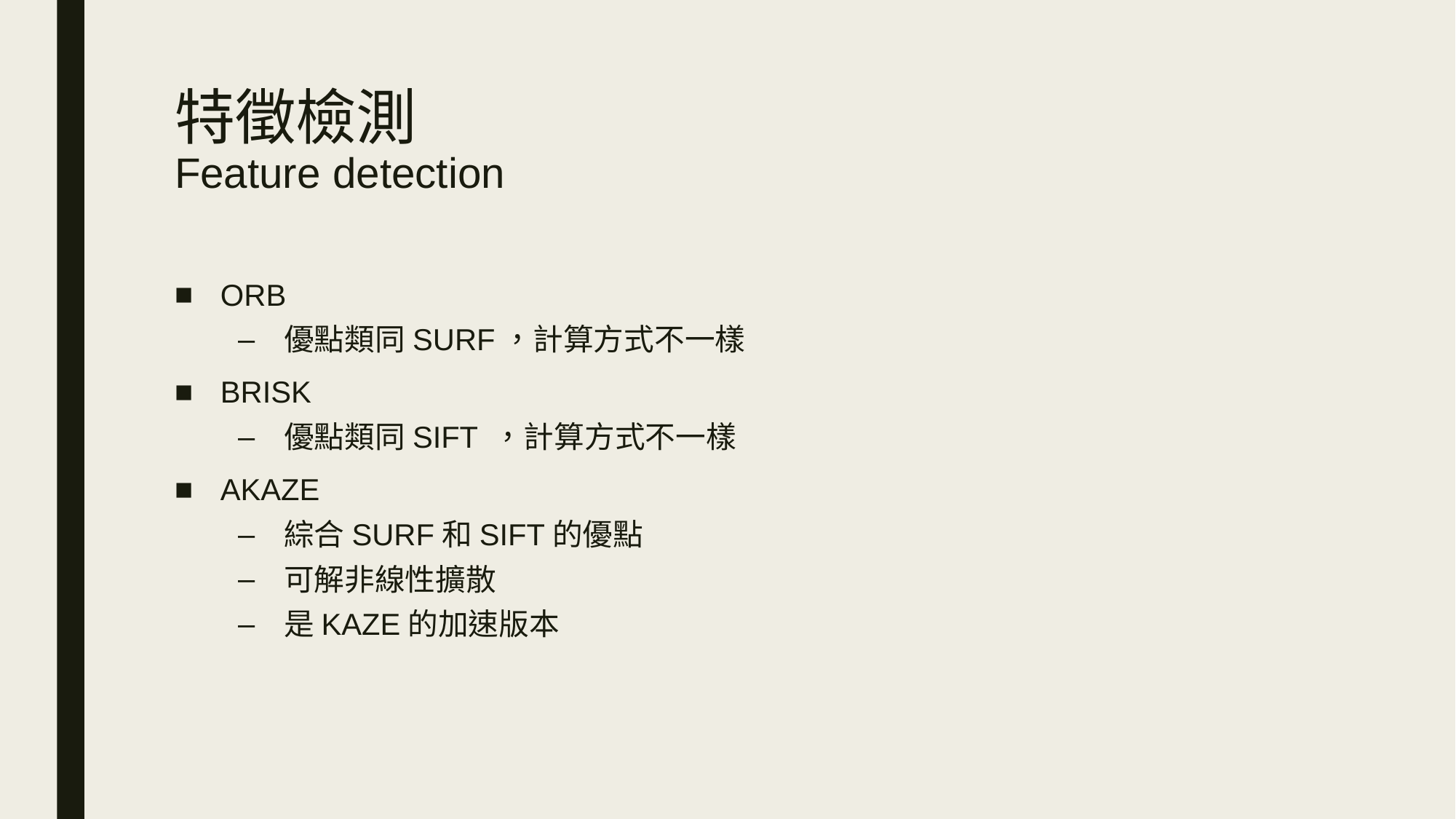

# 特徵檢測 Feature detection
ORB
優點類同SURF，計算方式不一樣
BRISK
優點類同SIFT ，計算方式不一樣
AKAZE
綜合SURF和SIFT的優點
可解非線性擴散
是KAZE的加速版本